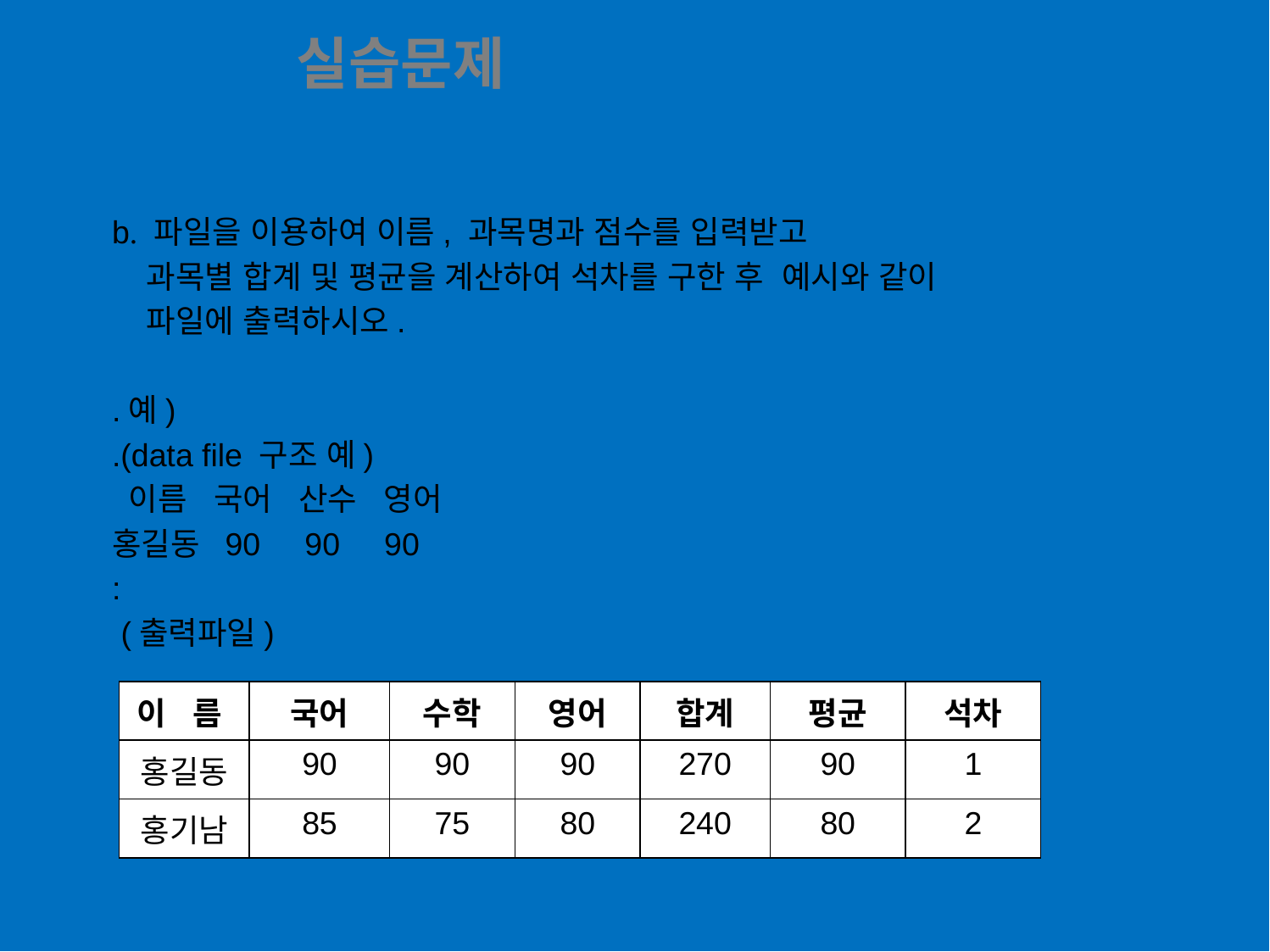

실습문제
b. 파일을 이용하여 이름, 과목명과 점수를 입력받고
   과목별 합계 및 평균을 계산하여 석차를 구한 후  예시와 같이
   파일에 출력하시오.

.예)
.(data file 구조 예)
 이름   국어   산수   영어
홍길동  90     90     90
:
 (출력파일)

| 이 름 | 국어 | 수학 | 영어 | 합계 | 평균 | 석차 |
| --- | --- | --- | --- | --- | --- | --- |
| 홍길동 | 90 | 90 | 90 | 270 | 90 | 1 |
| 홍기남 | 85 | 75 | 80 | 240 | 80 | 2 |